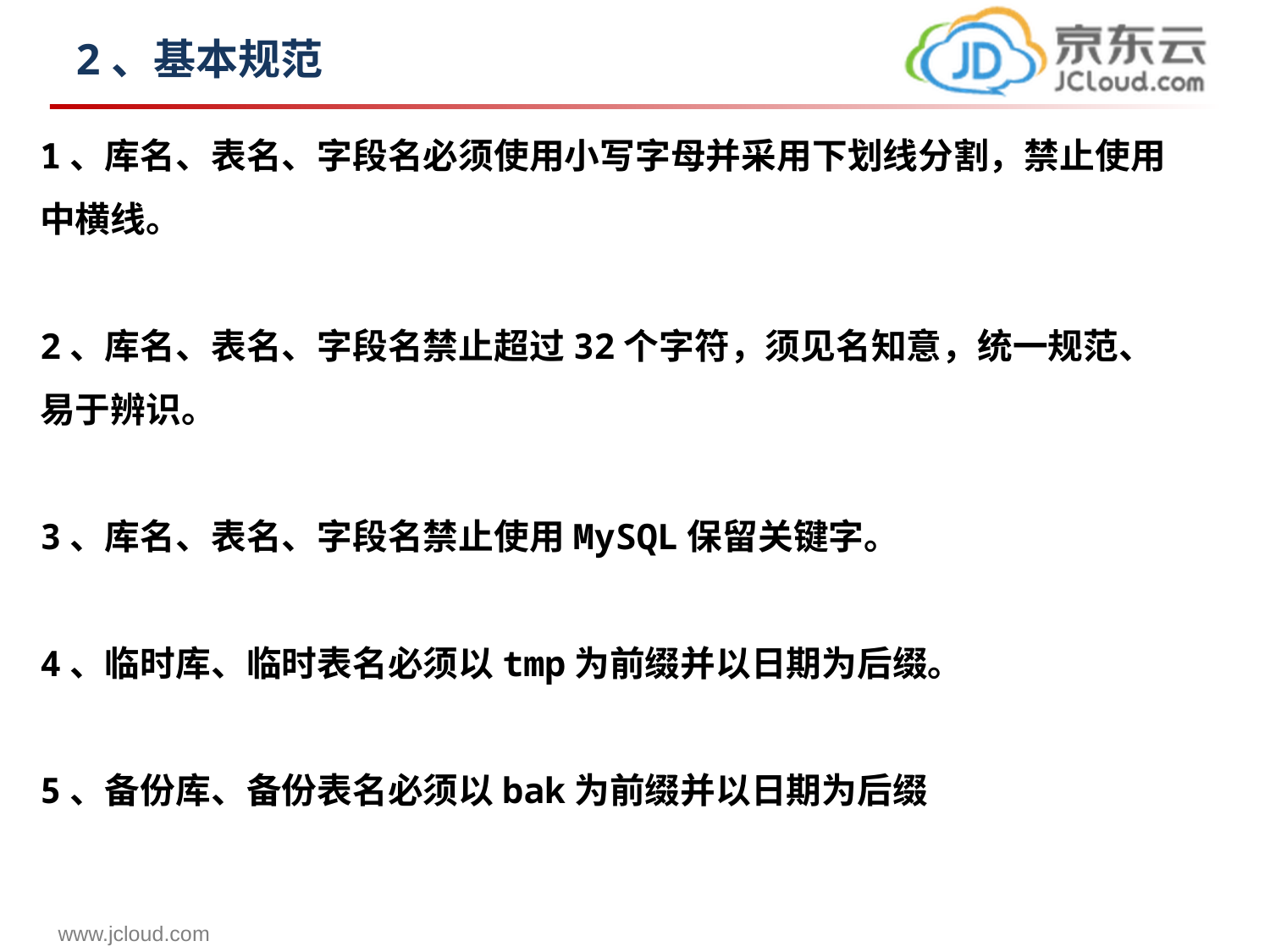

# 2、基本规范
1、库名、表名、字段名必须使用小写字母并采用下划线分割，禁止使用中横线。

2、库名、表名、字段名禁止超过32个字符，须见名知意，统一规范、
易于辨识。

3、库名、表名、字段名禁止使用MySQL保留关键字。

4、临时库、临时表名必须以tmp为前缀并以日期为后缀。

5、备份库、备份表名必须以bak为前缀并以日期为后缀